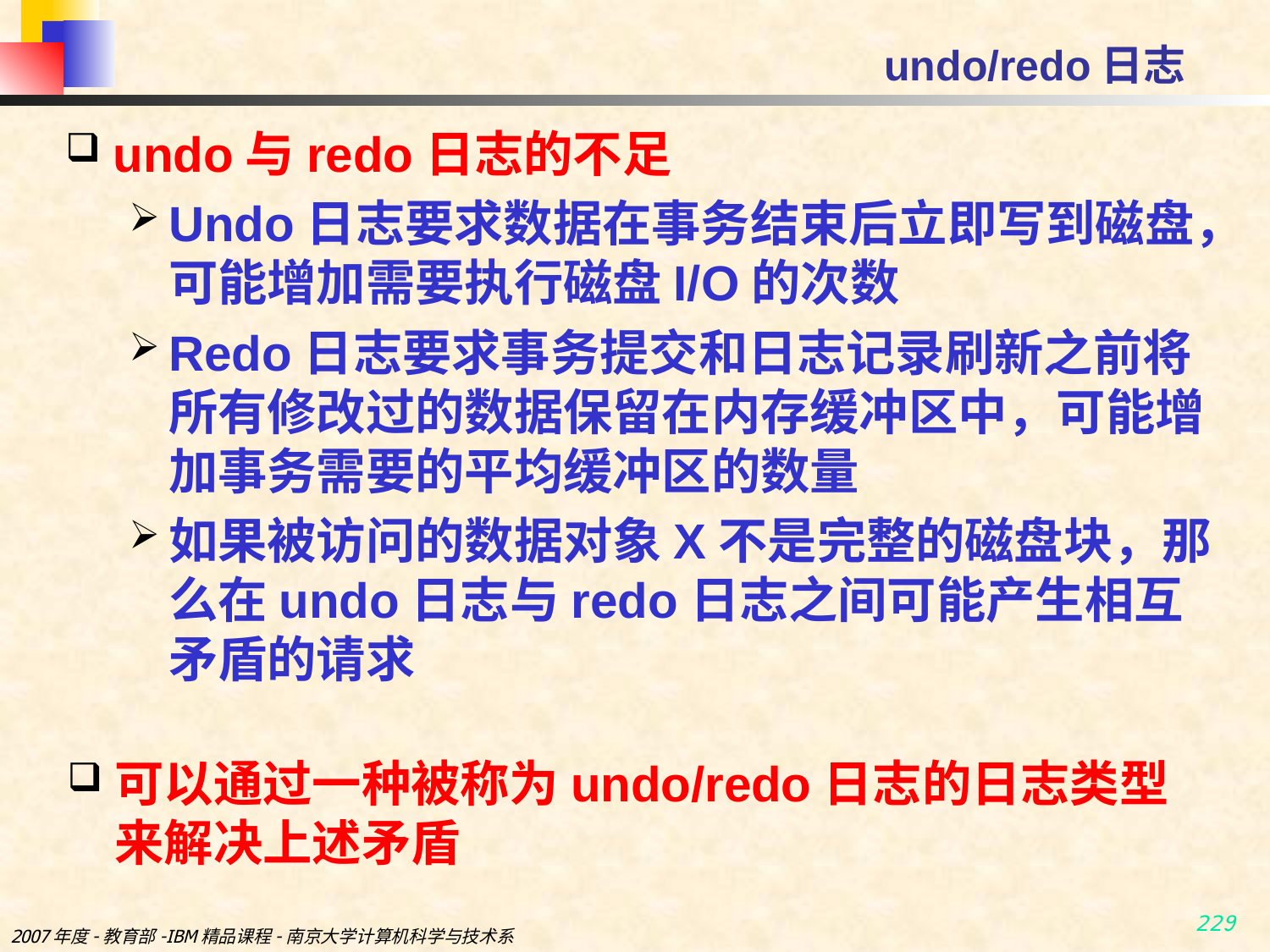

# undo/redo日志
undo与redo日志的不足
Undo日志要求数据在事务结束后立即写到磁盘，可能增加需要执行磁盘I/O的次数
Redo日志要求事务提交和日志记录刷新之前将所有修改过的数据保留在内存缓冲区中，可能增加事务需要的平均缓冲区的数量
如果被访问的数据对象X不是完整的磁盘块，那么在undo日志与redo日志之间可能产生相互矛盾的请求
可以通过一种被称为undo/redo日志的日志类型来解决上述矛盾
229